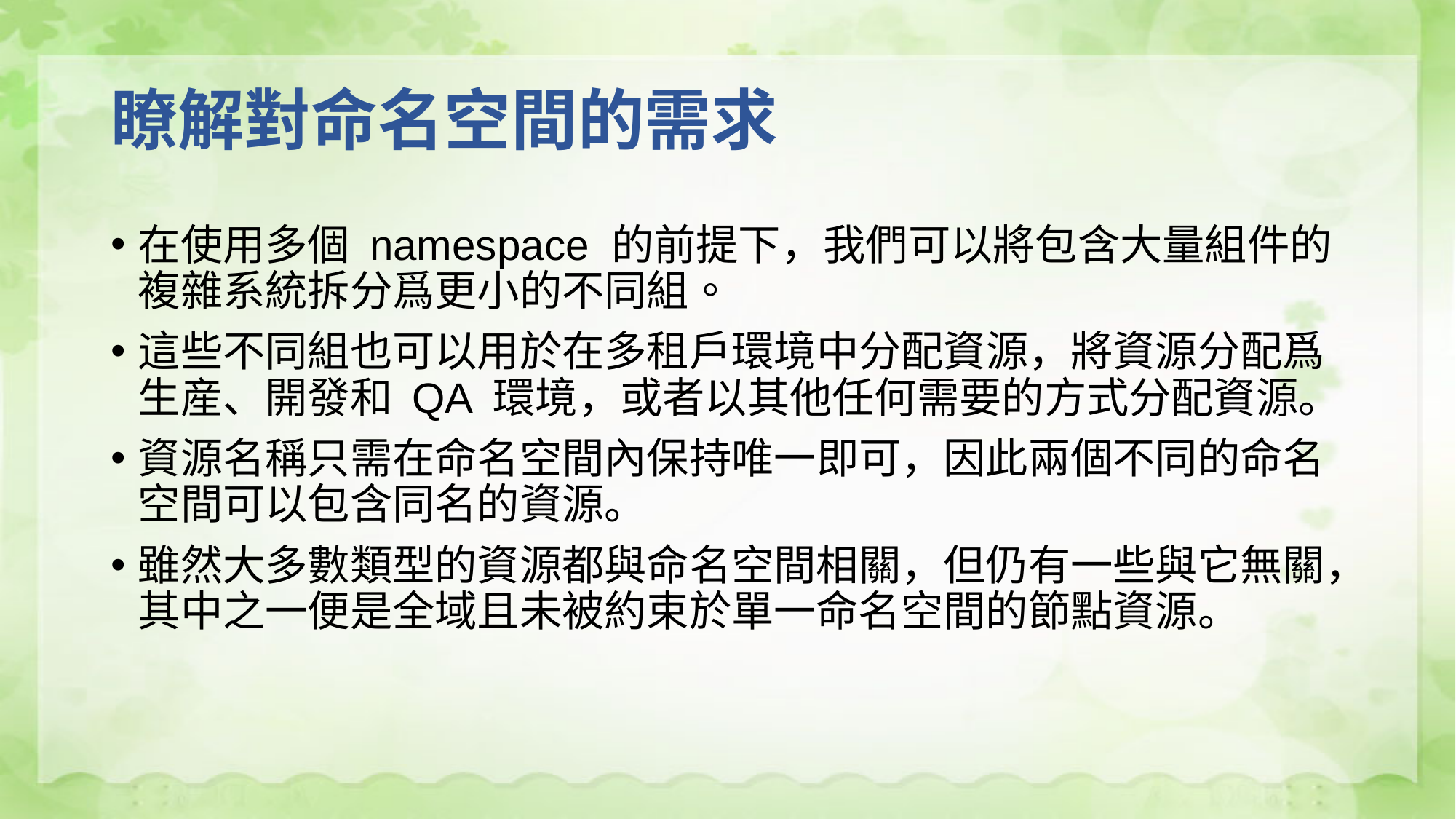

# 瞭解對命名空間的需求
在使用多個 namespace 的前提下，我們可以將包含大量組件的複雜系統拆分爲更小的不同組。
這些不同組也可以用於在多租戶環境中分配資源，將資源分配爲生産、開發和 QA 環境，或者以其他任何需要的方式分配資源。
資源名稱只需在命名空間內保持唯一即可，因此兩個不同的命名空間可以包含同名的資源。
雖然大多數類型的資源都與命名空間相關，但仍有一些與它無關，其中之一便是全域且未被約束於單一命名空間的節點資源。